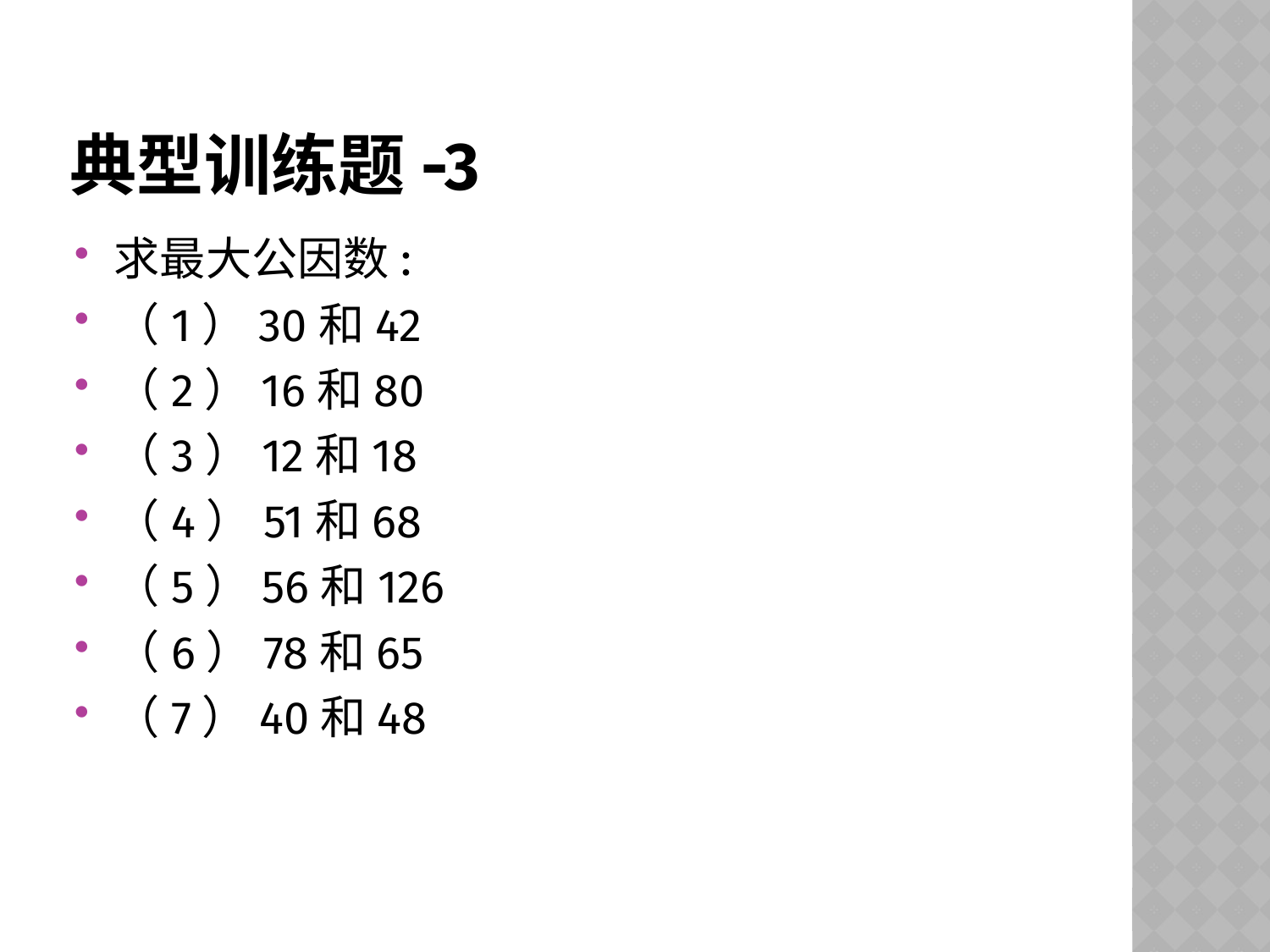

# 典型训练题-3
求最大公因数:
（1）30和42
（2）16和80
（3）12和18
（4）51和68
（5）56和126
（6）78和65
（7）40和48